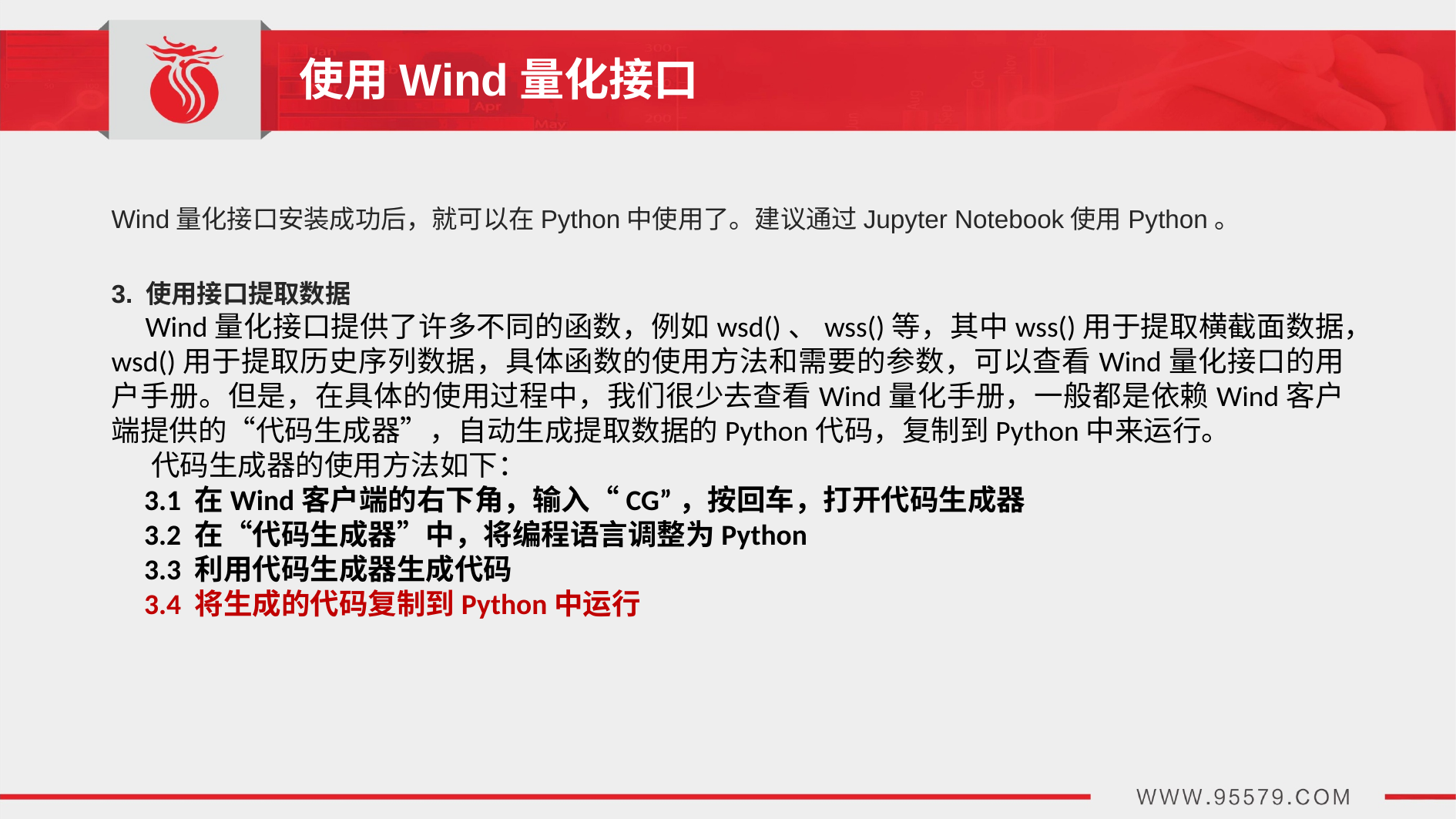

使用Wind量化接口
Wind量化接口安装成功后，就可以在Python中使用了。建议通过Jupyter Notebook使用Python。
3. 使用接口提取数据
     Wind量化接口提供了许多不同的函数，例如wsd()、wss()等，其中wss()用于提取横截面数据，wsd()用于提取历史序列数据，具体函数的使用方法和需要的参数，可以查看Wind量化接口的用户手册。但是，在具体的使用过程中，我们很少去查看Wind量化手册，一般都是依赖Wind客户端提供的“代码生成器”，自动生成提取数据的Python代码，复制到Python中来运行。
     代码生成器的使用方法如下：
     3.1 在Wind客户端的右下角，输入“CG”，按回车，打开代码生成器
     3.2 在“代码生成器”中，将编程语言调整为Python
     3.3 利用代码生成器生成代码
     3.4 将生成的代码复制到Python中运行